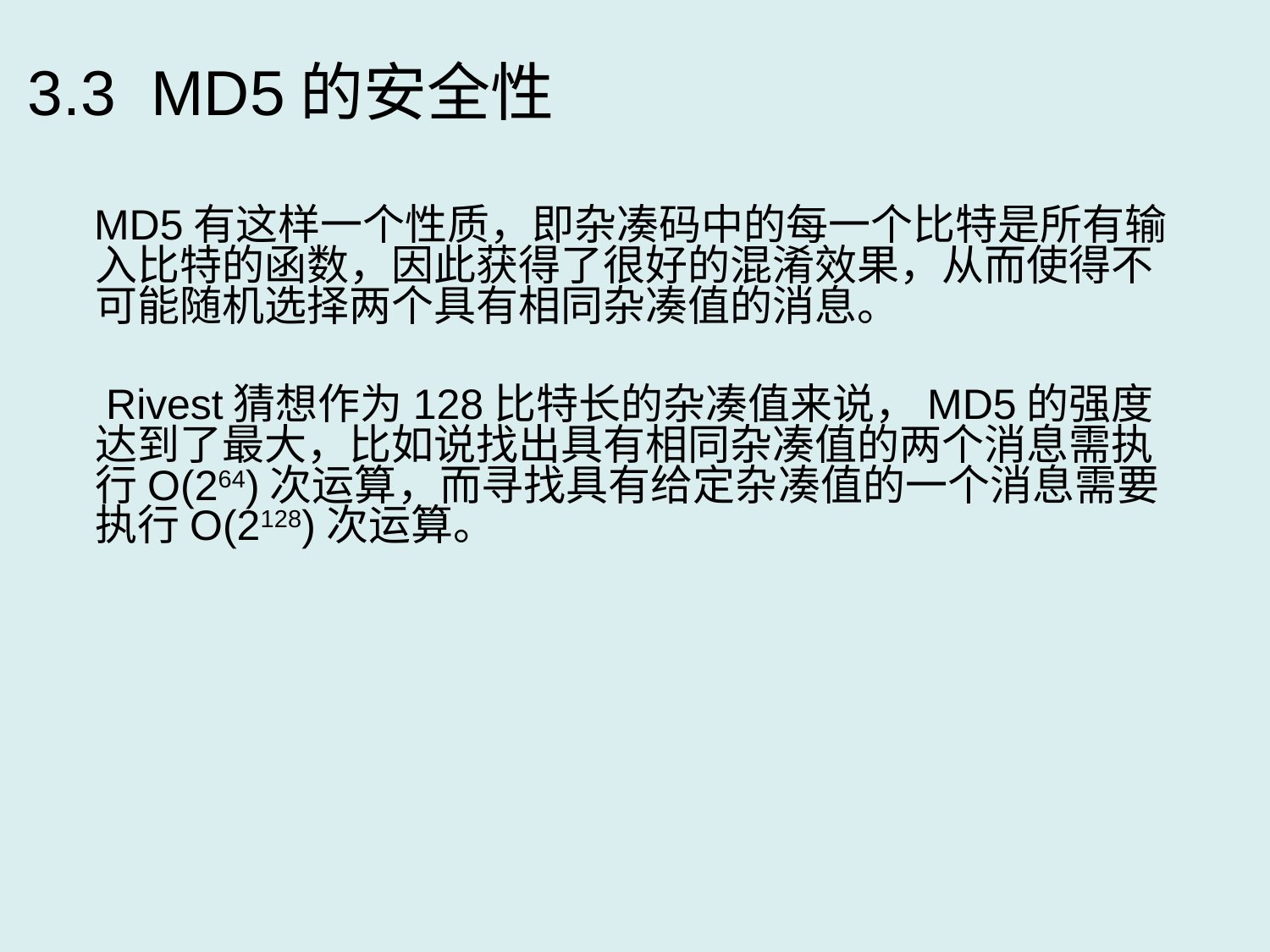

# 3.3  MD5的安全性
MD5有这样一个性质，即杂凑码中的每一个比特是所有输入比特的函数，因此获得了很好的混淆效果，从而使得不可能随机选择两个具有相同杂凑值的消息。

 Rivest猜想作为128比特长的杂凑值来说，MD5的强度达到了最大，比如说找出具有相同杂凑值的两个消息需执行O(264)次运算，而寻找具有给定杂凑值的一个消息需要执行O(2128)次运算。